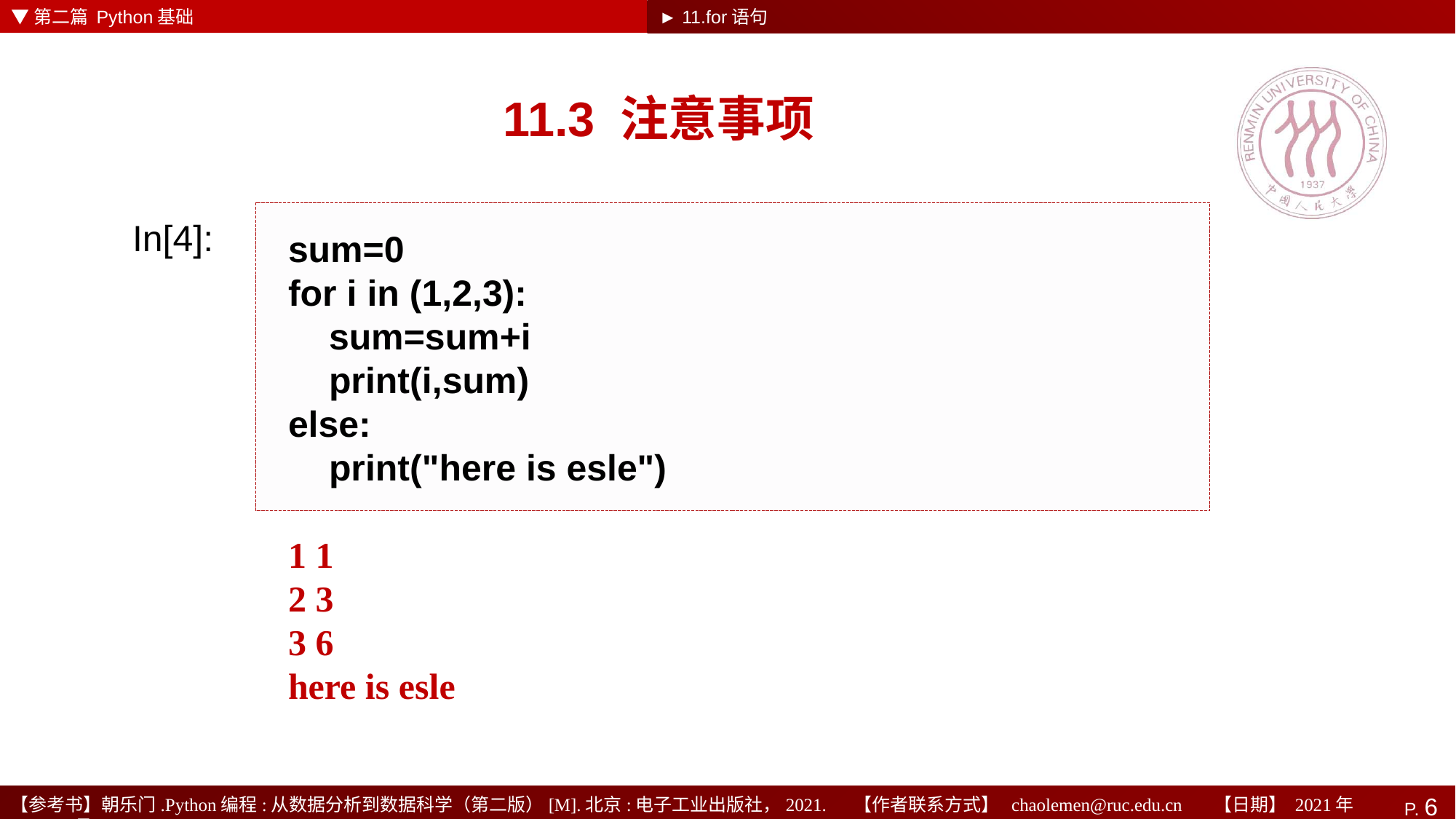

▼第二篇 Python基础
► 11.for语句
# 11.3 注意事项
sum=0
for i in (1,2,3):
    sum=sum+i
    print(i,sum)
else:
    print("here is esle")
In[4]:
1 1
2 3
3 6
here is esle